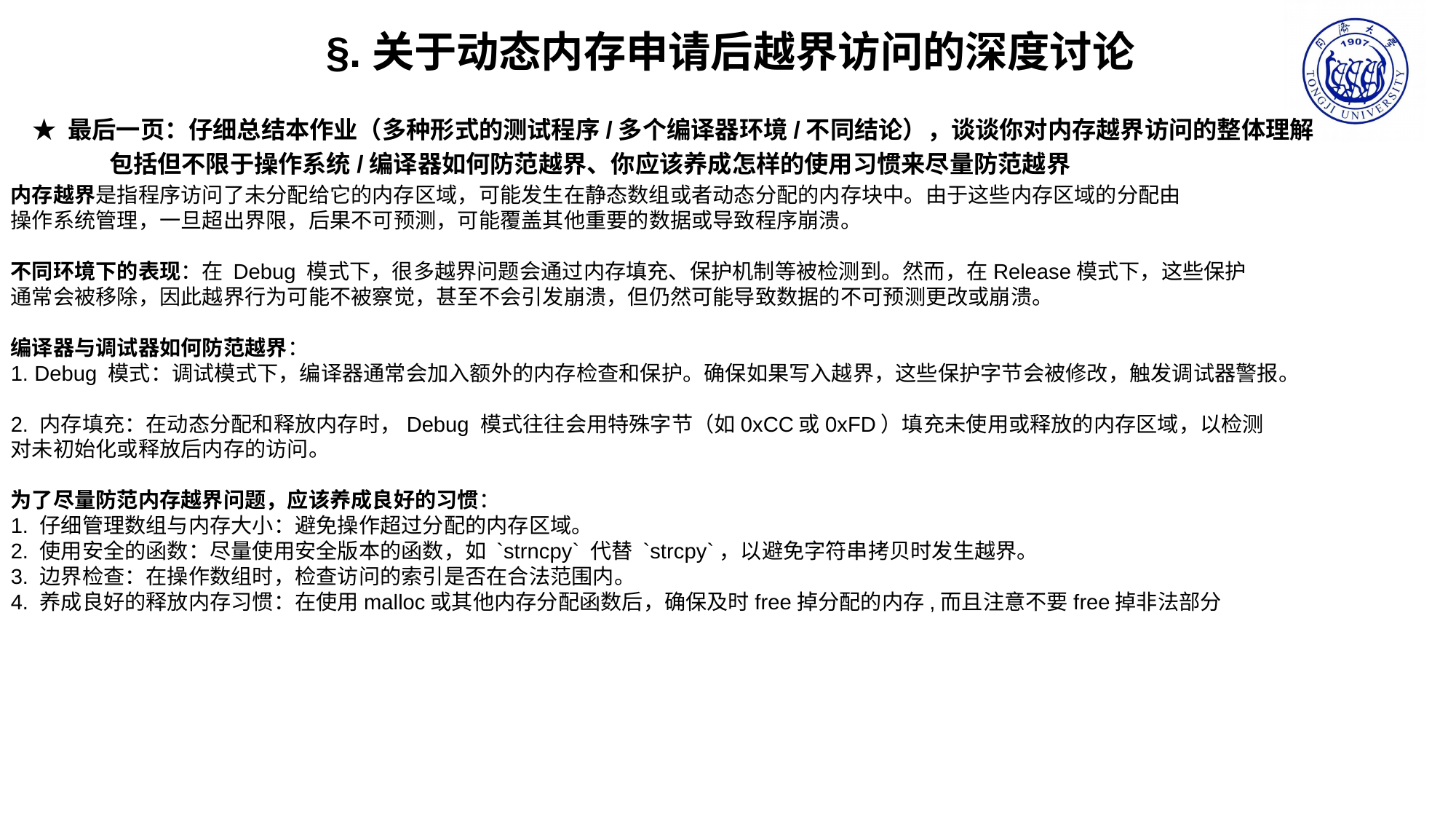

§.关于动态内存申请后越界访问的深度讨论

★ 最后一页：仔细总结本作业（多种形式的测试程序/多个编译器环境/不同结论），谈谈你对内存越界访问的整体理解
             包括但不限于操作系统/编译器如何防范越界、你应该养成怎样的使用习惯来尽量防范越界
内存越界是指程序访问了未分配给它的内存区域，可能发生在静态数组或者动态分配的内存块中。由于这些内存区域的分配由
操作系统管理，一旦超出界限，后果不可预测，可能覆盖其他重要的数据或导致程序崩溃。

不同环境下的表现：在 Debug 模式下，很多越界问题会通过内存填充、保护机制等被检测到。然而，在Release模式下，这些保护
通常会被移除，因此越界行为可能不被察觉，甚至不会引发崩溃，但仍然可能导致数据的不可预测更改或崩溃。

编译器与调试器如何防范越界：
1. Debug 模式：调试模式下，编译器通常会加入额外的内存检查和保护。确保如果写入越界，这些保护字节会被修改，触发调试器警报。
2. 内存填充：在动态分配和释放内存时，Debug 模式往往会用特殊字节（如0xCC或0xFD）填充未使用或释放的内存区域，以检测
对未初始化或释放后内存的访问。

为了尽量防范内存越界问题，应该养成良好的习惯：
1. 仔细管理数组与内存大小：避免操作超过分配的内存区域。
2. 使用安全的函数：尽量使用安全版本的函数，如 `strncpy` 代替 `strcpy`，以避免字符串拷贝时发生越界。
3. 边界检查：在操作数组时，检查访问的索引是否在合法范围内。
4. 养成良好的释放内存习惯：在使用malloc或其他内存分配函数后，确保及时free掉分配的内存,而且注意不要free掉非法部分